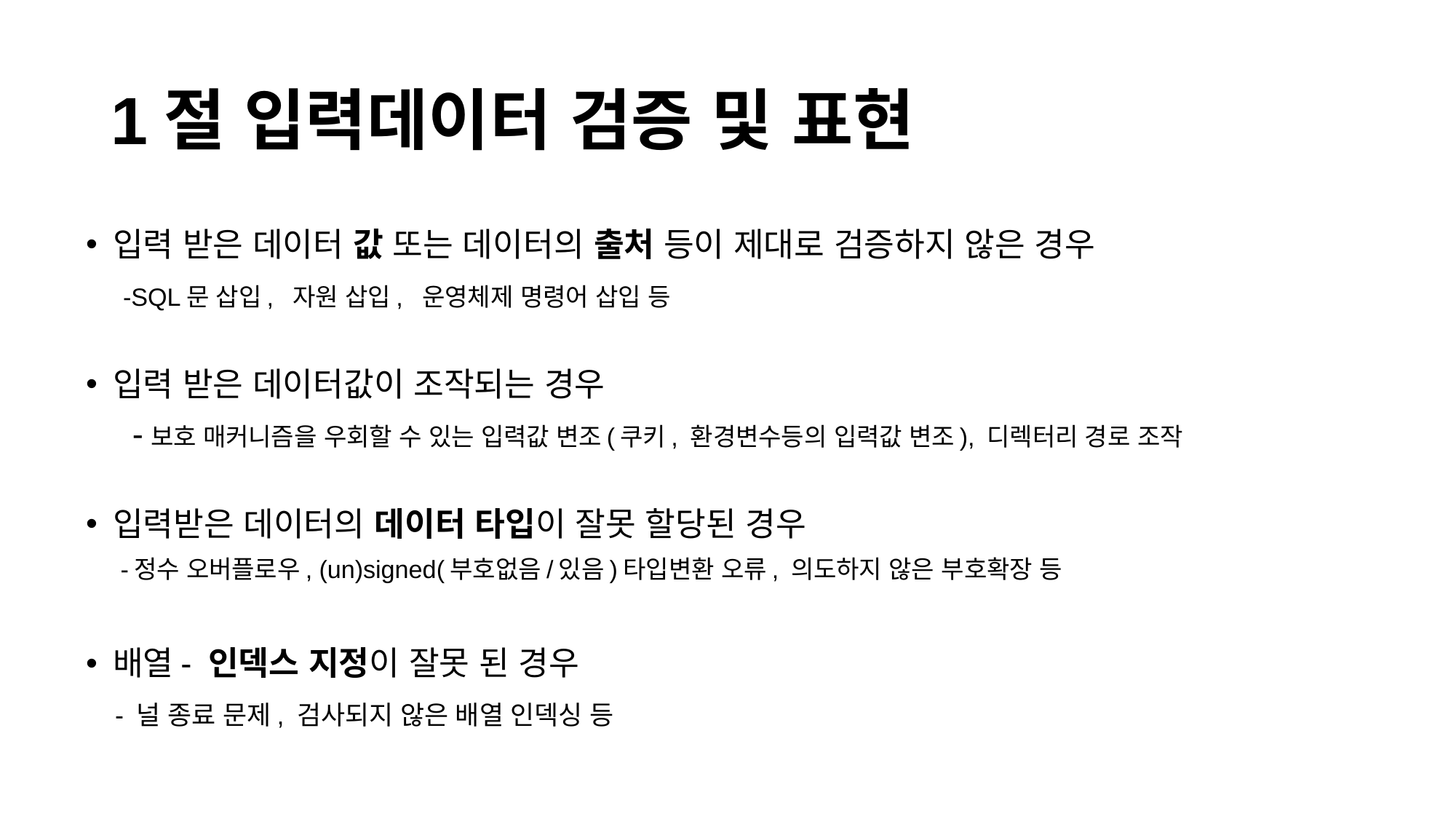

# 1절 입력데이터 검증 및 표현
입력 받은 데이터 값 또는 데이터의 출처 등이 제대로 검증하지 않은 경우
    -SQL문 삽입,  자원 삽입,  운영체제 명령어 삽입 등

입력 받은 데이터값이 조작되는 경우
     -보호 매커니즘을 우회할 수 있는 입력값 변조(쿠키, 환경변수등의 입력값 변조), 디렉터리 경로 조작

입력받은 데이터의 데이터 타입이 잘못 할당된 경우
     -정수 오버플로우, (un)signed(부호없음/있음)타입변환 오류, 의도하지 않은 부호확장 등

배열- 인덱스 지정이 잘못 된 경우
    - 널 종료 문제, 검사되지 않은 배열 인덱싱 등